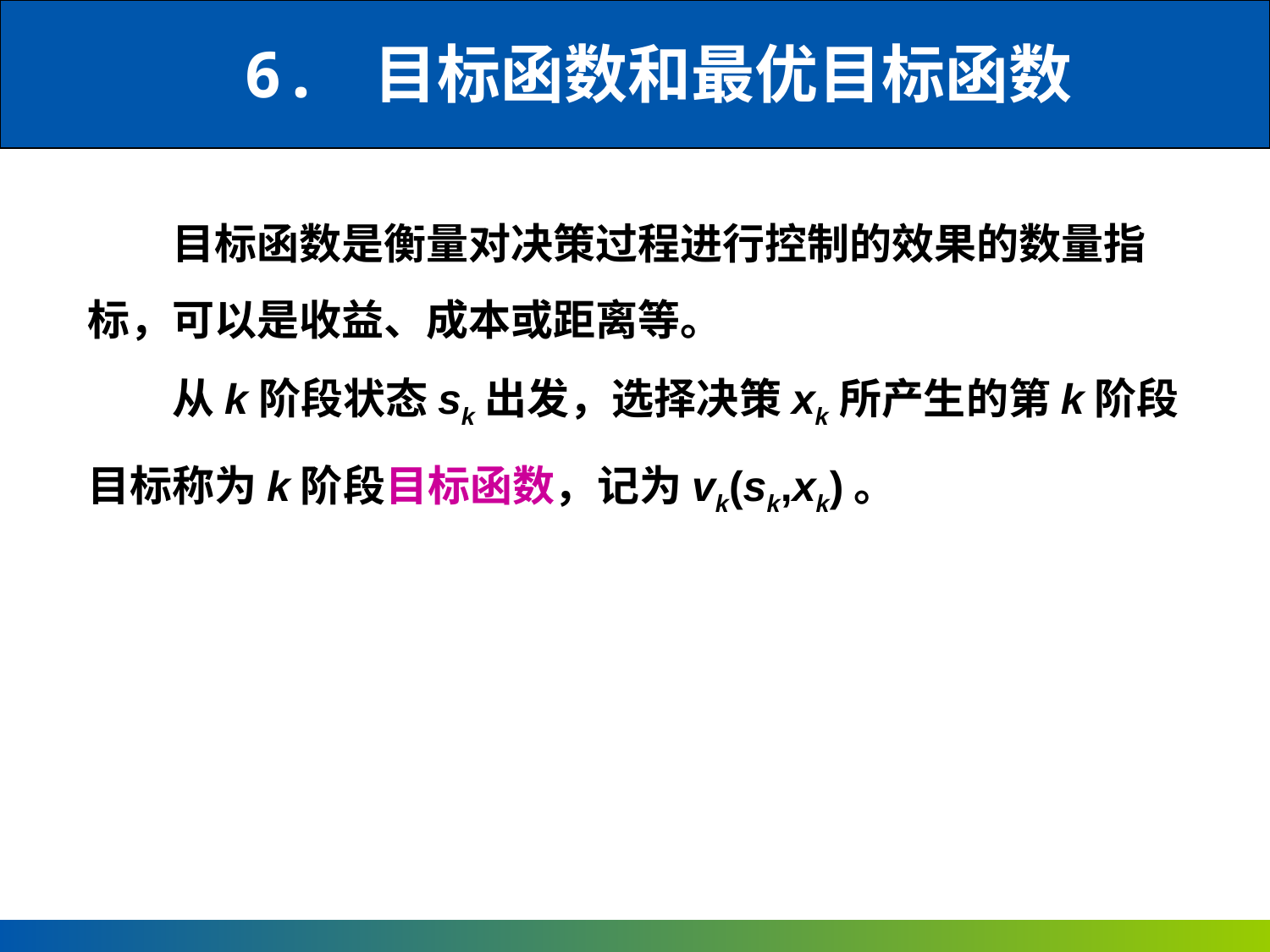

6. 目标函数和最优目标函数
　　目标函数是衡量对决策过程进行控制的效果的数量指标，可以是收益、成本或距离等。
　　从k阶段状态sk出发，选择决策xk所产生的第k阶段目标称为k阶段目标函数，记为vk(sk,xk)。